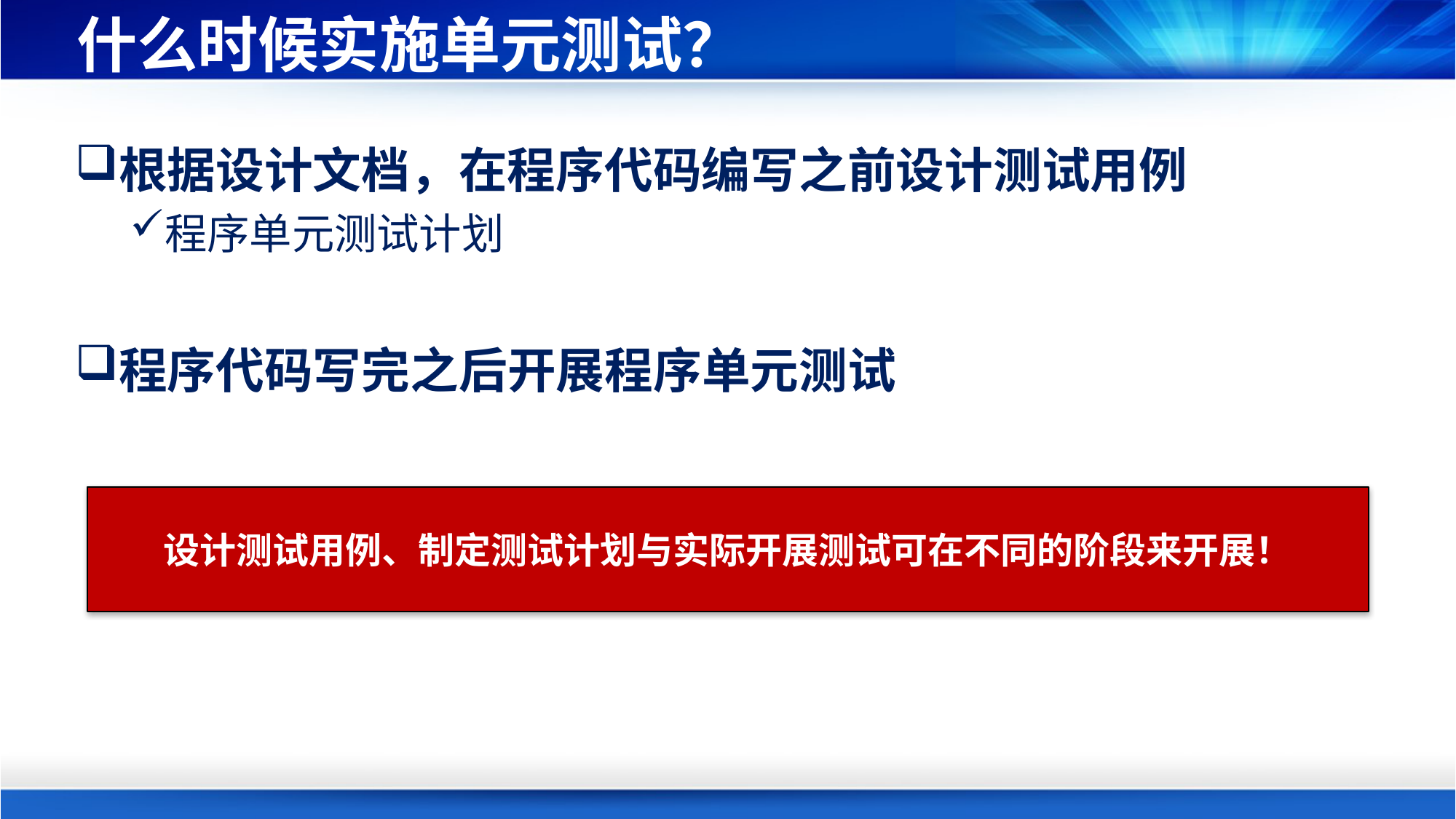

# 什么时候实施单元测试？
根据设计文档，在程序代码编写之前设计测试用例
程序单元测试计划

程序代码写完之后开展程序单元测试
设计测试用例、制定测试计划与实际开展测试可在不同的阶段来开展！